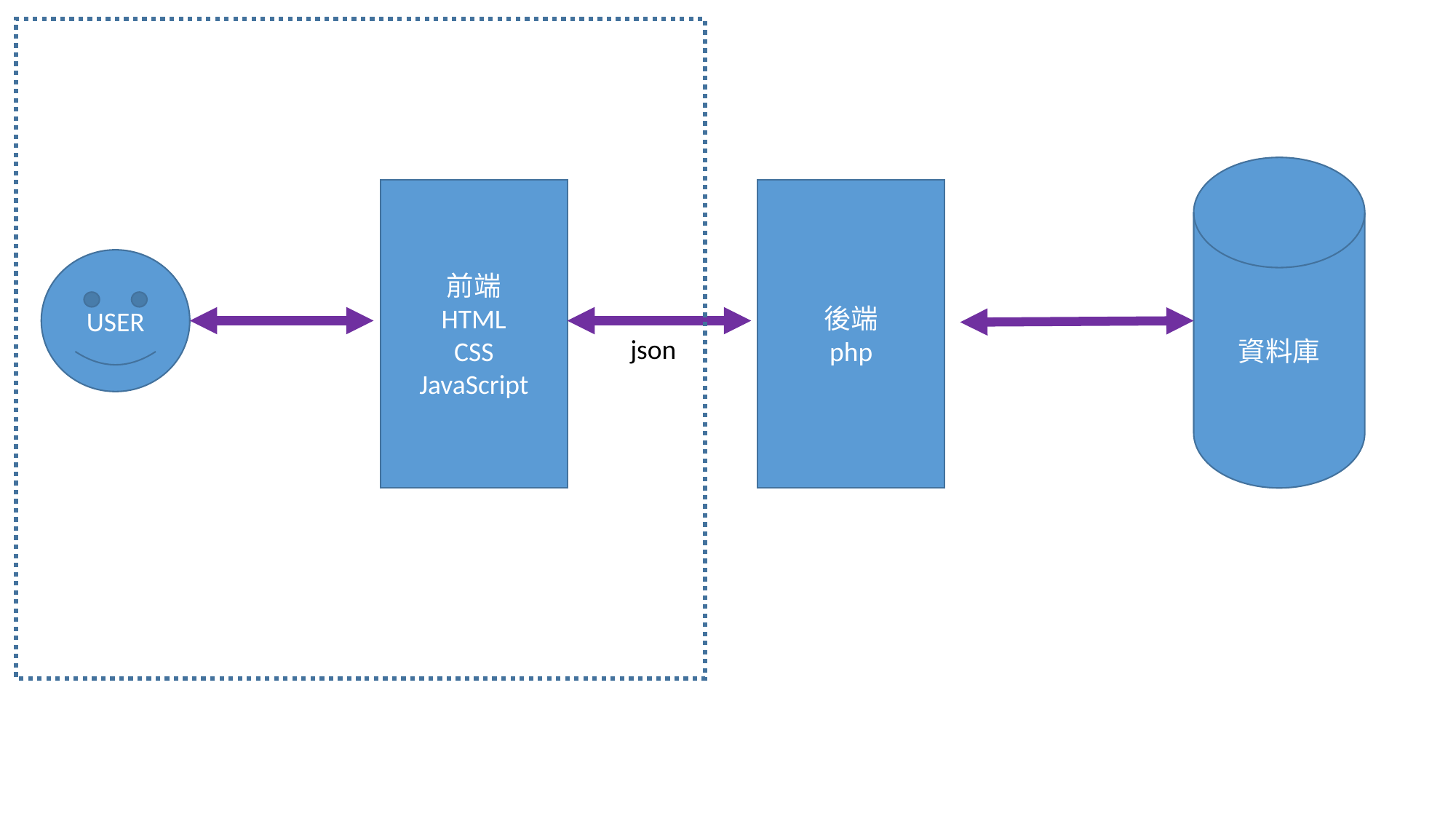

資料庫
前端
HTML
CSS
JavaScript
後端
php
USER
json